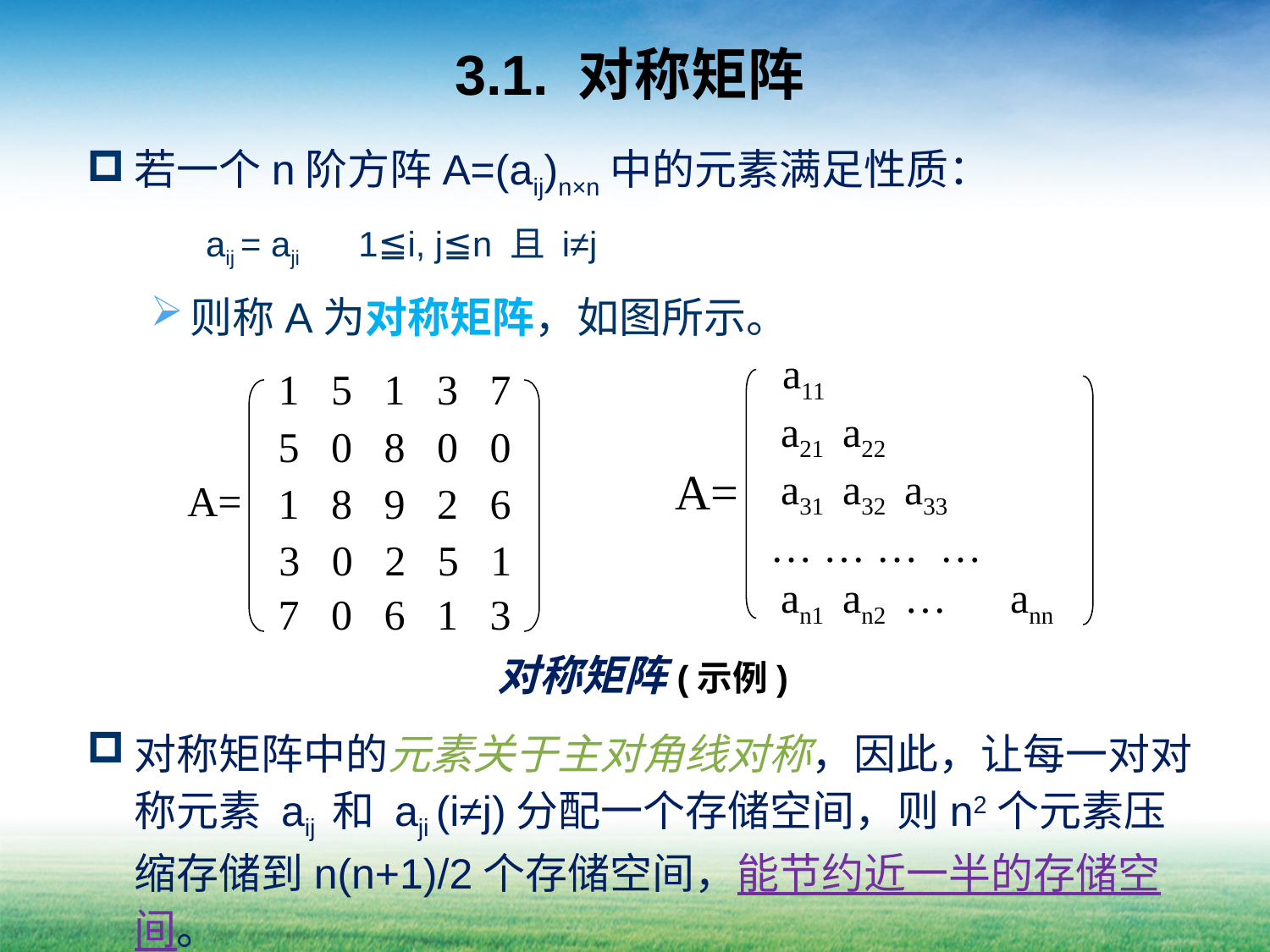

# 3.1. 对称矩阵
若一个n阶方阵A=(aij)n×n中的元素满足性质：
aij = aji      1≦i, j≦n 且 i≠j
则称A为对称矩阵，如图所示。

对称矩阵中的元素关于主对角线对称，因此，让每一对对称元素 aij 和 aji (i≠j)分配一个存储空间，则n2个元素压缩存储到n(n+1)/2个存储空间，能节约近一半的存储空间。
 a11
 a21   a22
 a31   a32   a33
… … …  …
 an1   an2   …      ann

A=
1   5   1   3   7

5   0   8   0   0
A=
1   8   9   2   6
3   0   2   5   1
7   0   6   1   3
对称矩阵(示例)